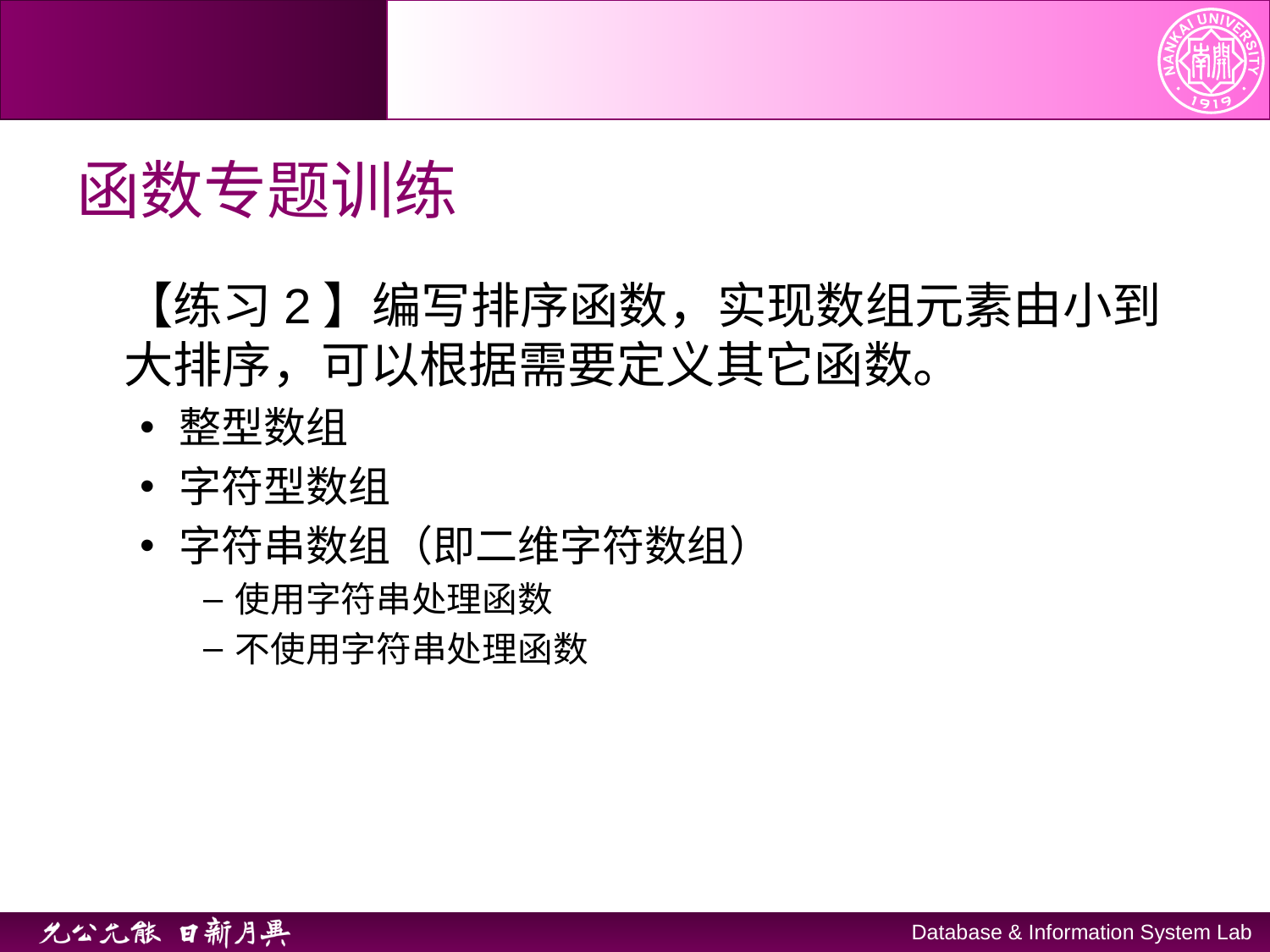

# 函数专题训练
【练习2】编写排序函数，实现数组元素由小到大排序，可以根据需要定义其它函数。
整型数组
字符型数组
字符串数组（即二维字符数组）
使用字符串处理函数
不使用字符串处理函数